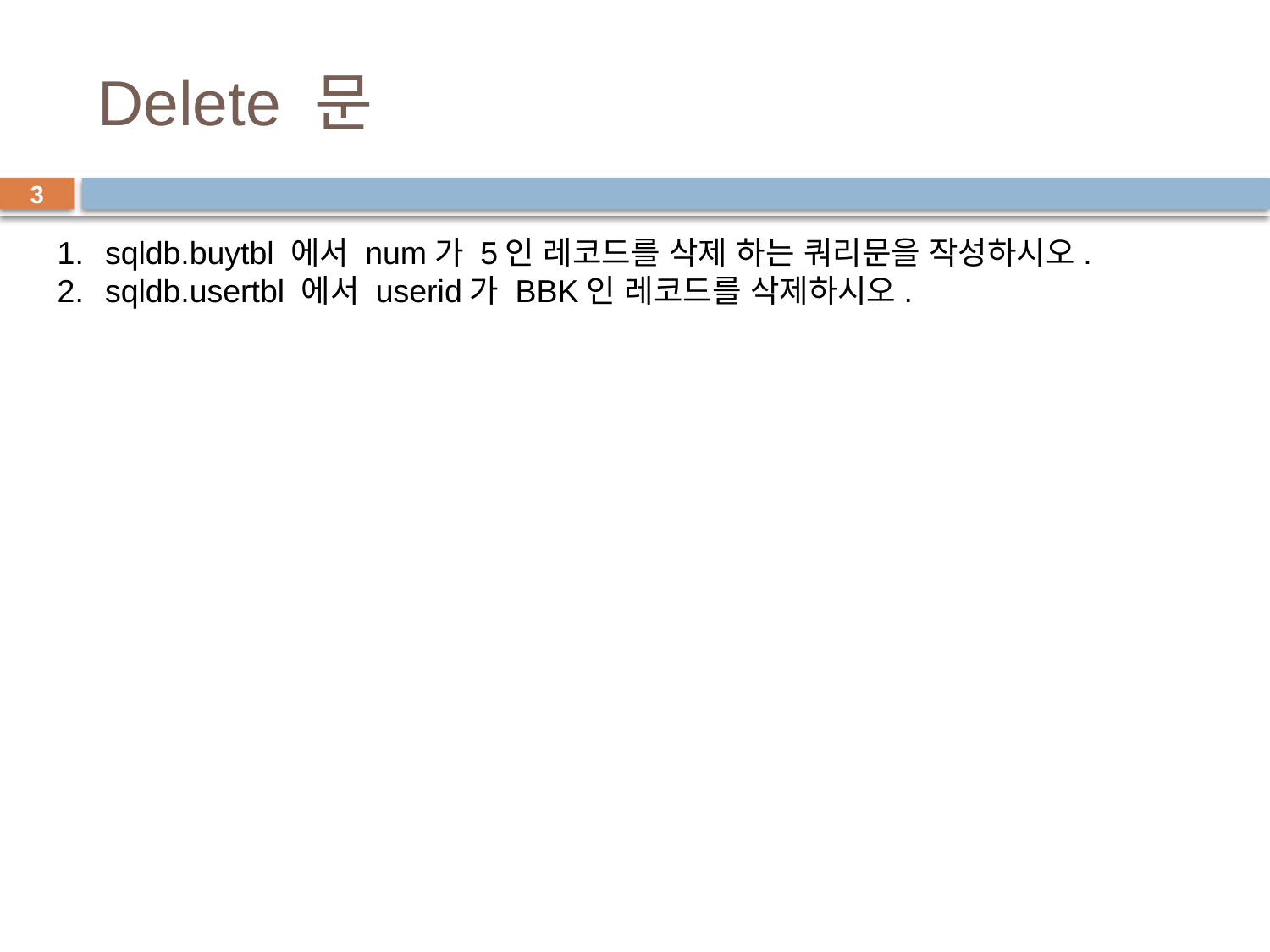

# Delete 문
3

sqldb.buytbl 에서 num가 5인 레코드를 삭제 하는 쿼리문을 작성하시오.
sqldb.usertbl 에서 userid가 BBK인 레코드를 삭제하시오.